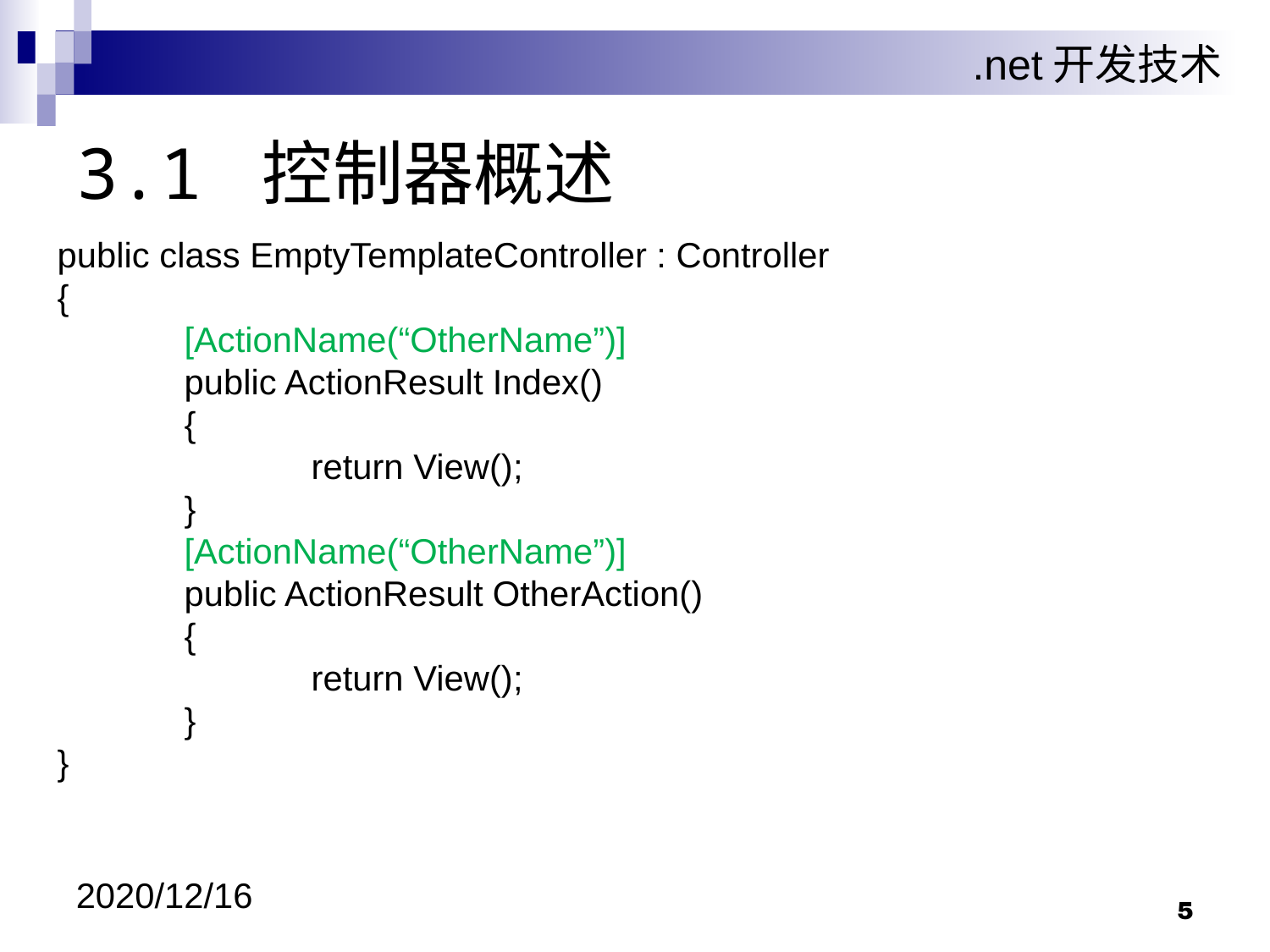

# 3.1 控制器概述
public class EmptyTemplateController : Controller
{
	[ActionName(“OtherName”)]
	public ActionResult Index()
	{
		return View();
	}
	[ActionName(“OtherName”)]
	public ActionResult OtherAction()
	{
		return View();
	}
}
2020/12/16
5